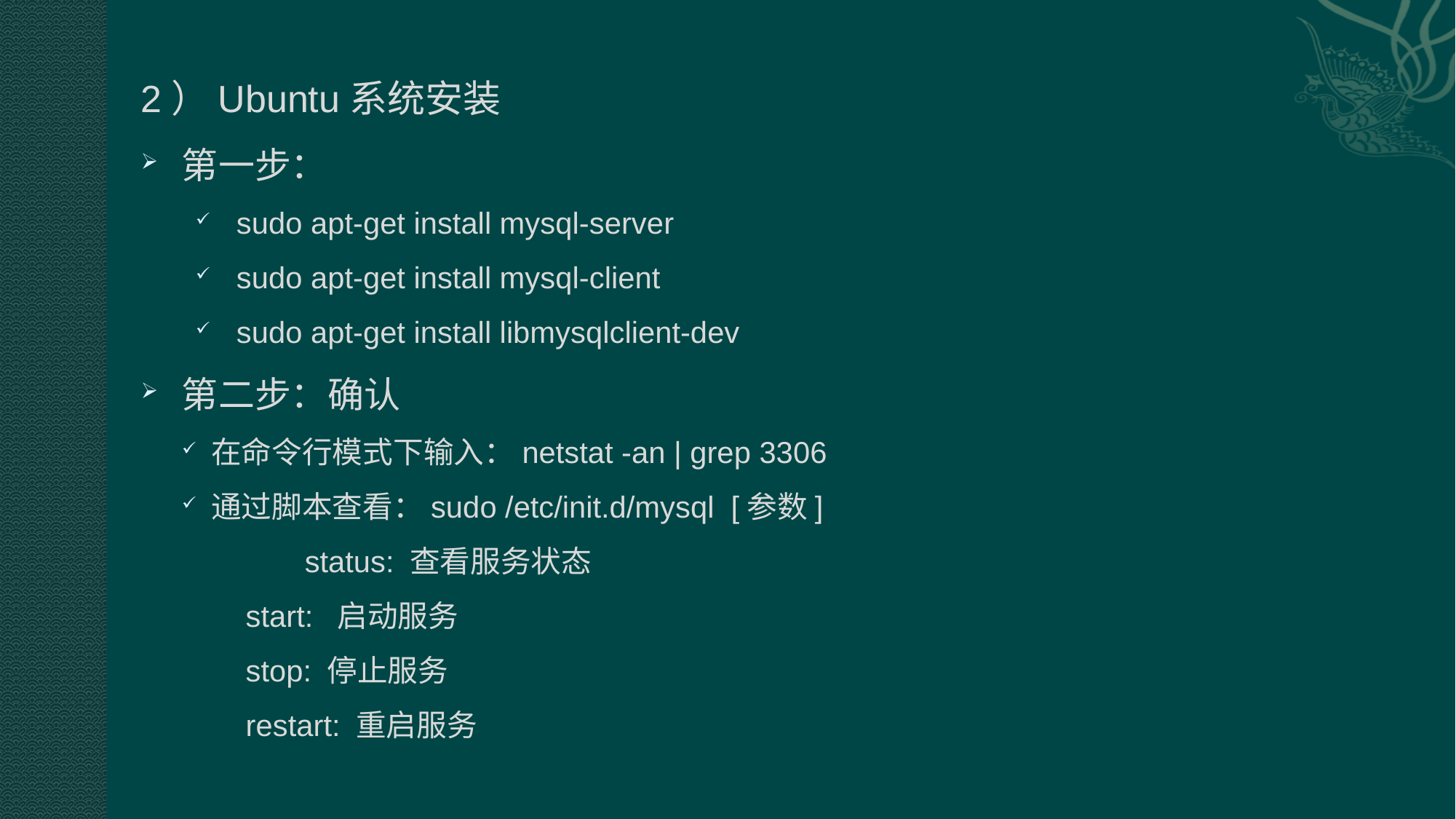

2）Ubuntu系统安装
第一步：
sudo apt-get install mysql-server
sudo apt-get install mysql-client
sudo apt-get install libmysqlclient-dev
第二步：确认
 在命令行模式下输入：netstat -an | grep 3306
 通过脚本查看：sudo /etc/init.d/mysql  [参数]
	status: 查看服务状态
      start:  启动服务
      stop: 停止服务
      restart: 重启服务